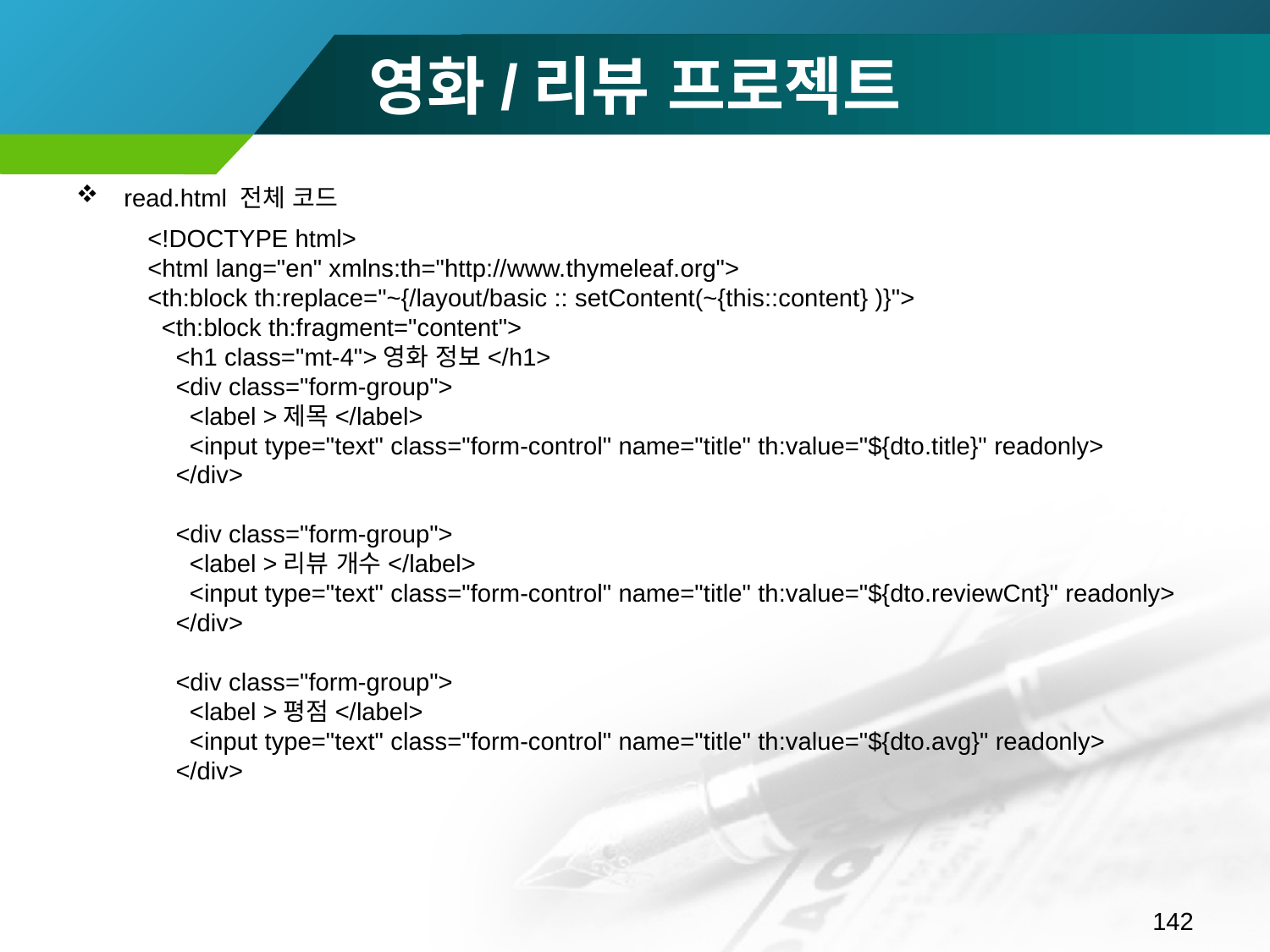

# 영화/리뷰 프로젝트
read.html 전체 코드
<!DOCTYPE html>
<html lang="en" xmlns:th="http://www.thymeleaf.org">
<th:block th:replace="~{/layout/basic :: setContent(~{this::content} )}">
  <th:block th:fragment="content">
    <h1 class="mt-4">영화 정보</h1>
    <div class="form-group">
      <label >제목</label>
      <input type="text" class="form-control" name="title" th:value="${dto.title}" readonly>
    </div>

    <div class="form-group">
      <label >리뷰 개수</label>
      <input type="text" class="form-control" name="title" th:value="${dto.reviewCnt}" readonly>
    </div>

    <div class="form-group">
      <label >평점</label>
      <input type="text" class="form-control" name="title" th:value="${dto.avg}" readonly>
    </div>

142